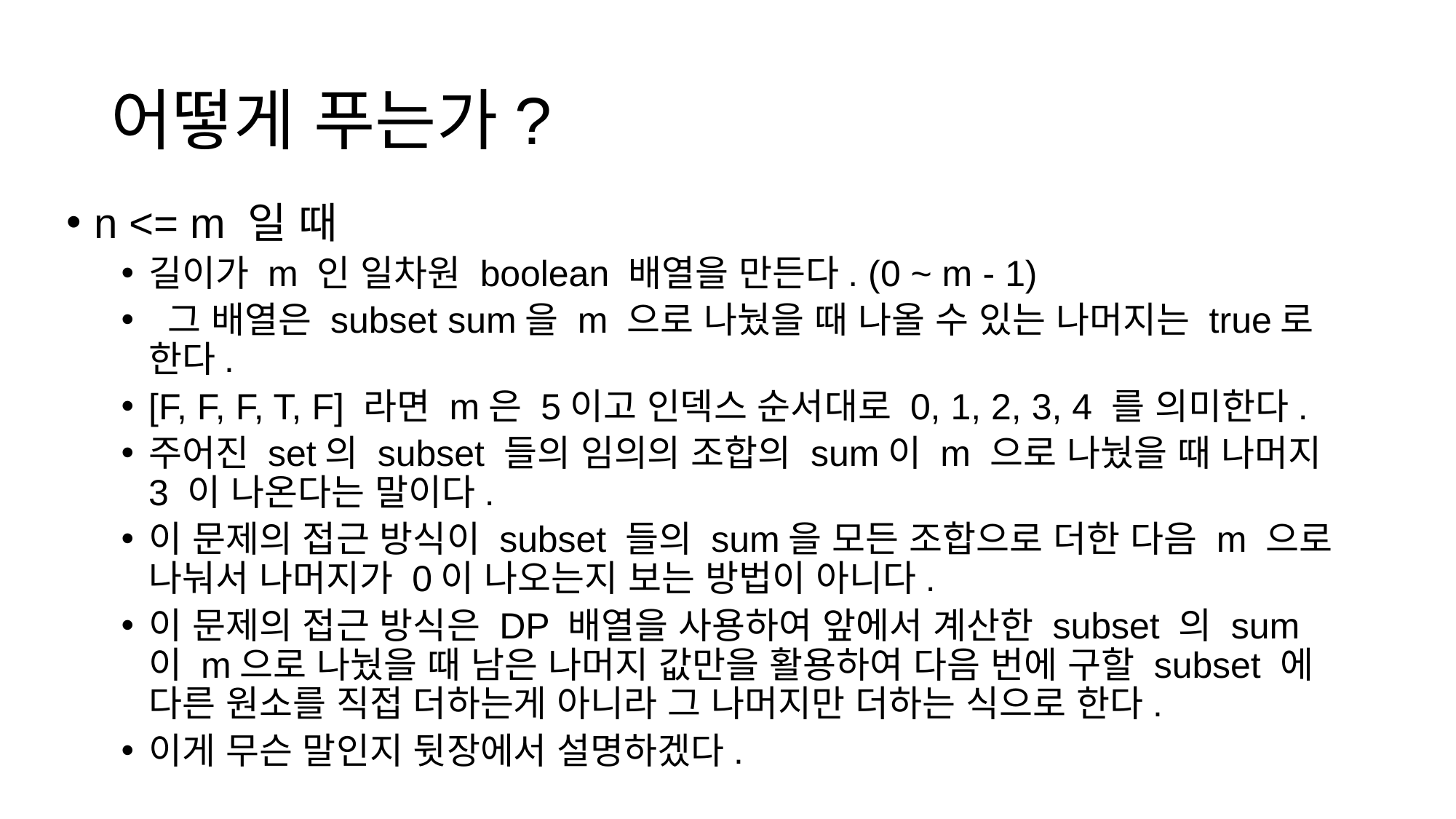

# 어떻게 푸는가?
n <= m 일 때
길이가 m 인 일차원 boolean 배열을 만든다. (0 ~ m - 1)
 그 배열은 subset sum을 m 으로 나눴을 때 나올 수 있는 나머지는 true로 한다.
[F, F, F, T, F] 라면 m은 5이고 인덱스 순서대로 0, 1, 2, 3, 4 를 의미한다.
주어진 set의 subset 들의 임의의 조합의 sum이 m 으로 나눴을 때 나머지 3 이 나온다는 말이다.
이 문제의 접근 방식이 subset 들의 sum을 모든 조합으로 더한 다음 m 으로 나눠서 나머지가 0이 나오는지 보는 방법이 아니다.
이 문제의 접근 방식은 DP 배열을 사용하여 앞에서 계산한 subset 의 sum 이 m으로 나눴을 때 남은 나머지 값만을 활용하여 다음 번에 구할 subset 에 다른 원소를 직접 더하는게 아니라 그 나머지만 더하는 식으로 한다.
이게 무슨 말인지 뒷장에서 설명하겠다.